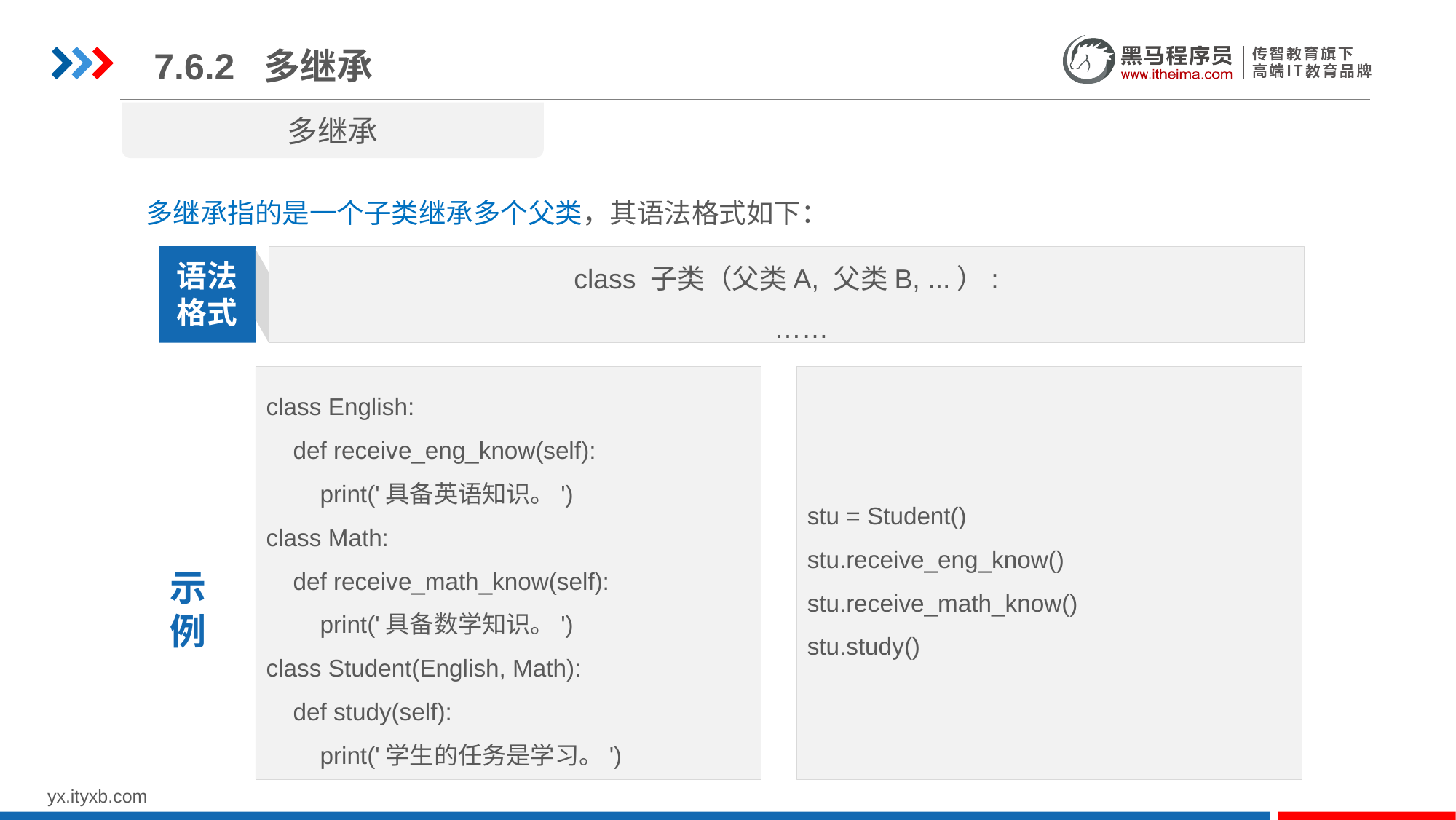

7.6.2  多继承

多继承
多继承指的是一个子类继承多个父类，其语法格式如下：

class 子类（父类A, 父类B, ...）:
    ……

语法
格式
class English:
    def receive_eng_know(self):
        print('具备英语知识。')
class Math:
    def receive_math_know(self):
        print('具备数学知识。')
class Student(English, Math):
    def study(self):
        print('学生的任务是学习。')
示
例
stu = Student()
stu.receive_eng_know()
stu.receive_math_know()
stu.study()